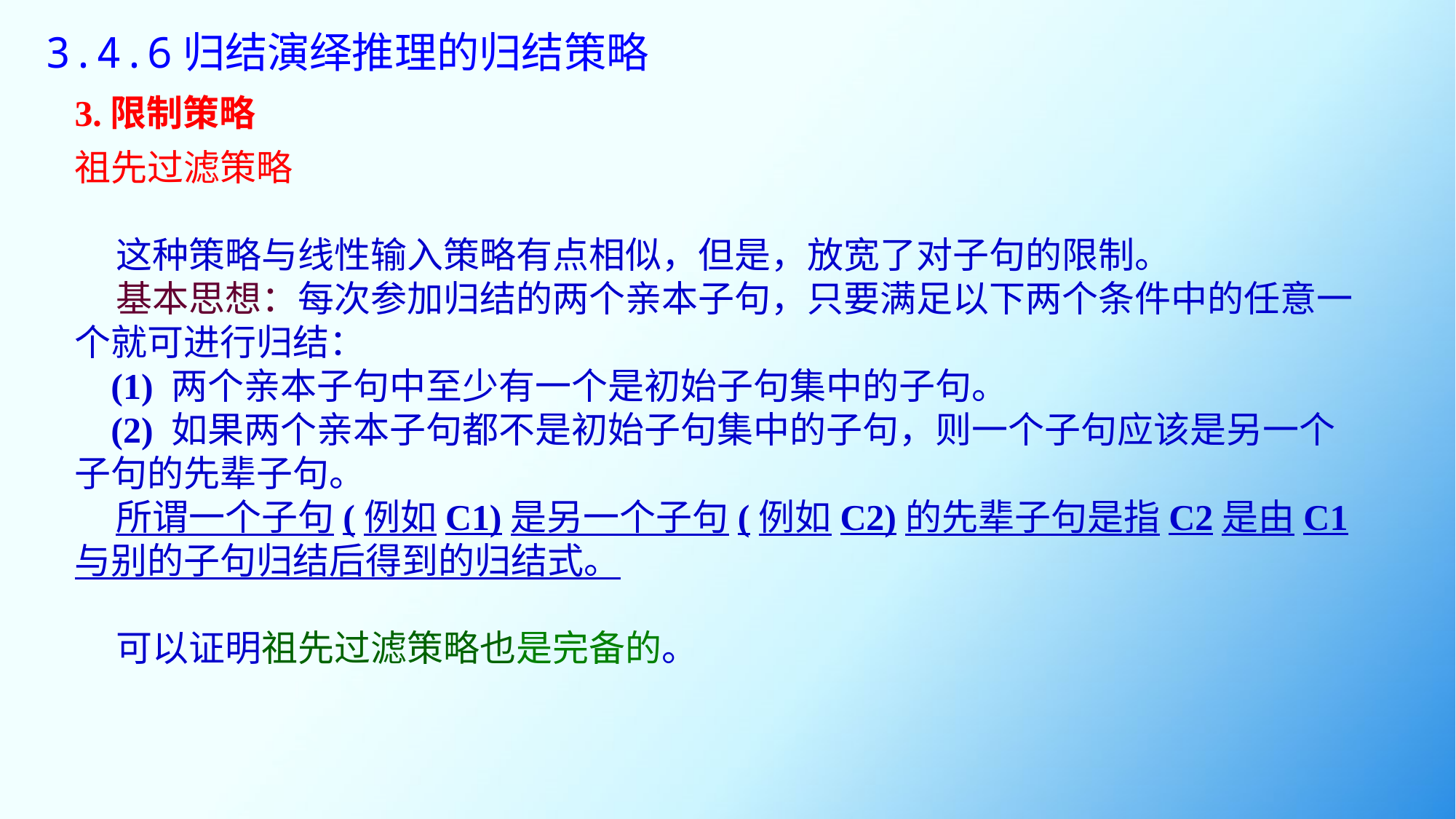

# 3.4.6归结演绎推理的归结策略
3.限制策略
祖先过滤策略

    这种策略与线性输入策略有点相似，但是，放宽了对子句的限制。
    基本思想：每次参加归结的两个亲本子句，只要满足以下两个条件中的任意一个就可进行归结：
    (1) 两个亲本子句中至少有一个是初始子句集中的子句。
    (2) 如果两个亲本子句都不是初始子句集中的子句，则一个子句应该是另一个子句的先辈子句。
    所谓一个子句(例如C1)是另一个子句(例如C2)的先辈子句是指C2是由C1与别的子句归结后得到的归结式。

    可以证明祖先过滤策略也是完备的。
35